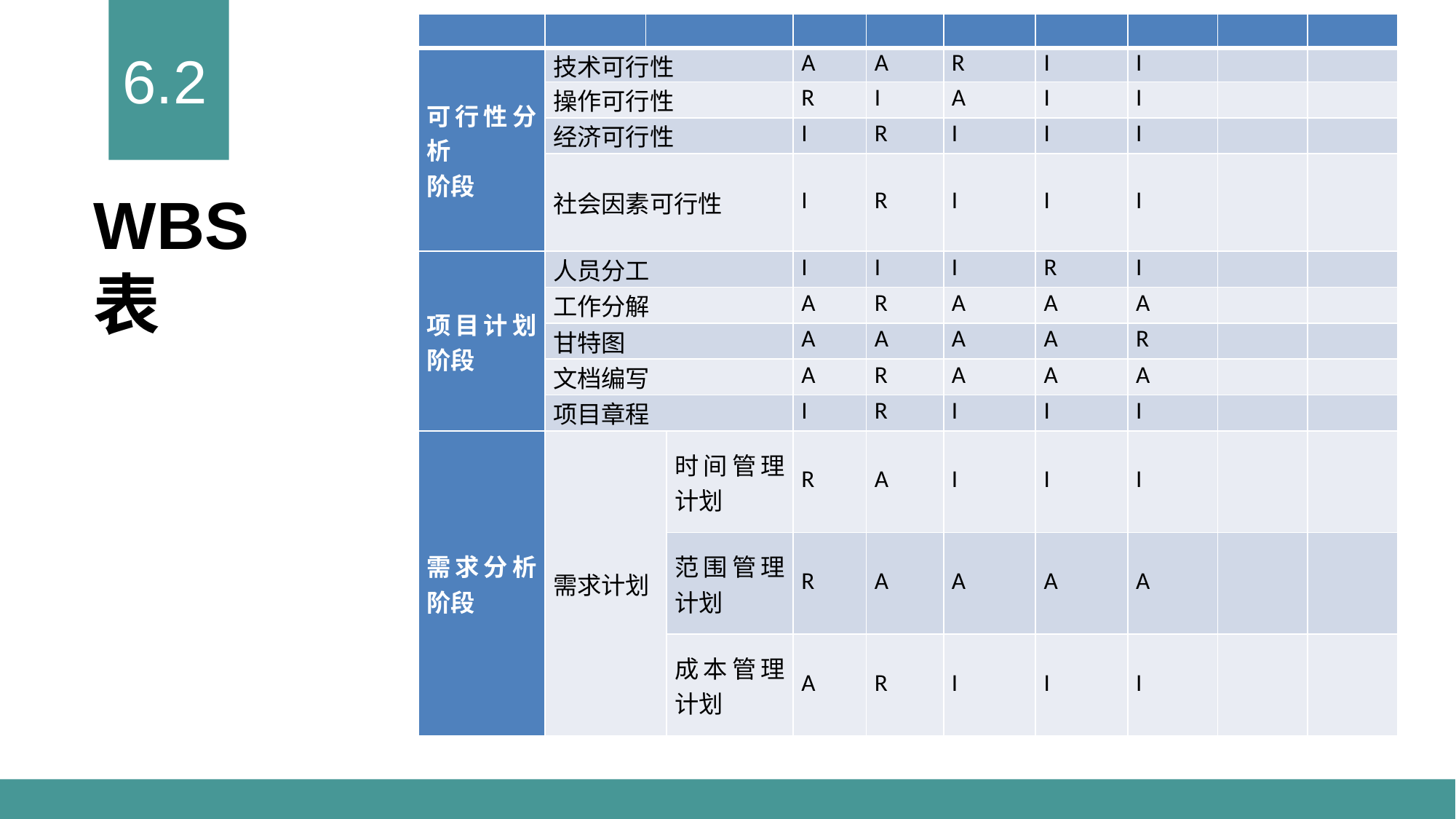

|  |  |  |  |  |  |  |  |  |  |  |
| --- | --- | --- | --- | --- | --- | --- | --- | --- | --- | --- |
| 可行性分析 阶段 | 技术可行性 |  |  | A | A | R | I | I |  |  |
|  | 操作可行性 |  |  | R | I | A | I | I |  |  |
|  | 经济可行性 |  |  | I | R | I | I | I |  |  |
|  | 社会因素可行性 |  |  | I | R | I | I | I |  |  |
| 项目计划阶段 | 人员分工 |  |  | I | I | I | R | I |  |  |
|  | 工作分解 |  |  | A | R | A | A | A |  |  |
|  | 甘特图 |  |  | A | A | A | A | R |  |  |
|  | 文档编写 |  |  | A | R | A | A | A |  |  |
|  | 项目章程 |  |  | I | R | I | I | I |  |  |
| 需求分析阶段 | 需求计划 |  | 时间管理计划 | R | A | I | I | I |  |  |
|  |  |  | 范围管理计划 | R | A | A | A | A |  |  |
|  |  |  | 成本管理计划 | A | R | I | I | I |  |  |
6.2
WBS表